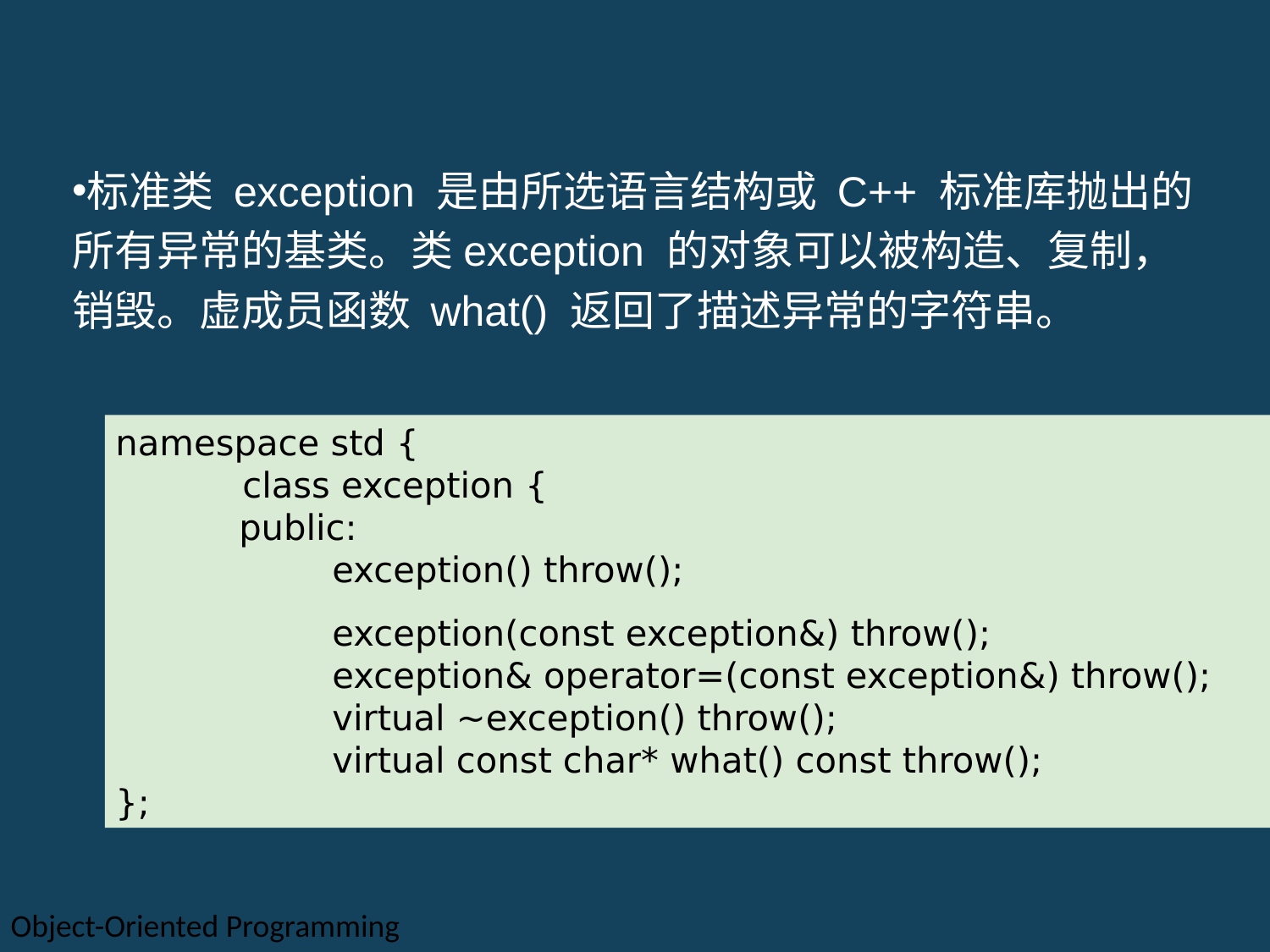

标准类 exception 是由所选语言结构或 C++ 标准库抛出的所有异常的基类。类exception 的对象可以被构造、复制，销毁。虚成员函数 what() 返回了描述异常的字符串。
namespace std {
	class exception {
           public:
	        exception() throw();
	        exception(const exception&) throw();
	        exception& operator=(const exception&) throw();
	        virtual ~exception() throw();
	        virtual const char* what() const throw();
};
Object-Oriented Programming